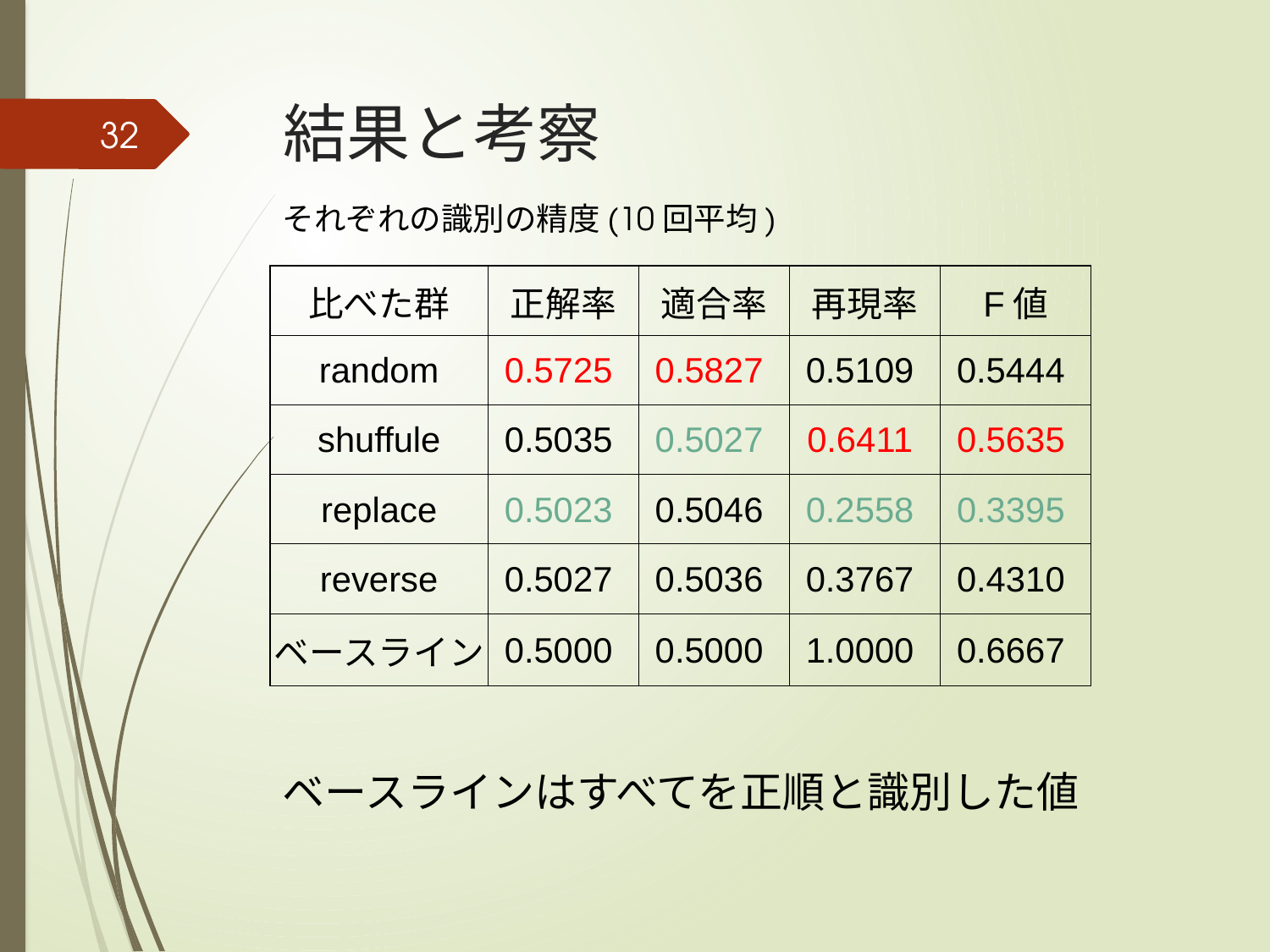

# 結果と考察
32
それぞれの識別の精度(10回平均)
| 比べた群 | 正解率 | 適合率 | 再現率 | F値 |
| --- | --- | --- | --- | --- |
| random | 0.5725 | 0.5827 | 0.5109 | 0.5444 |
| shuffule | 0.5035 | 0.5027 | 0.6411 | 0.5635 |
| replace | 0.5023 | 0.5046 | 0.2558 | 0.3395 |
| reverse | 0.5027 | 0.5036 | 0.3767 | 0.4310 |
| ベースライン | 0.5000 | 0.5000 | 1.0000 | 0.6667 |
ベースラインはすべてを正順と識別した値